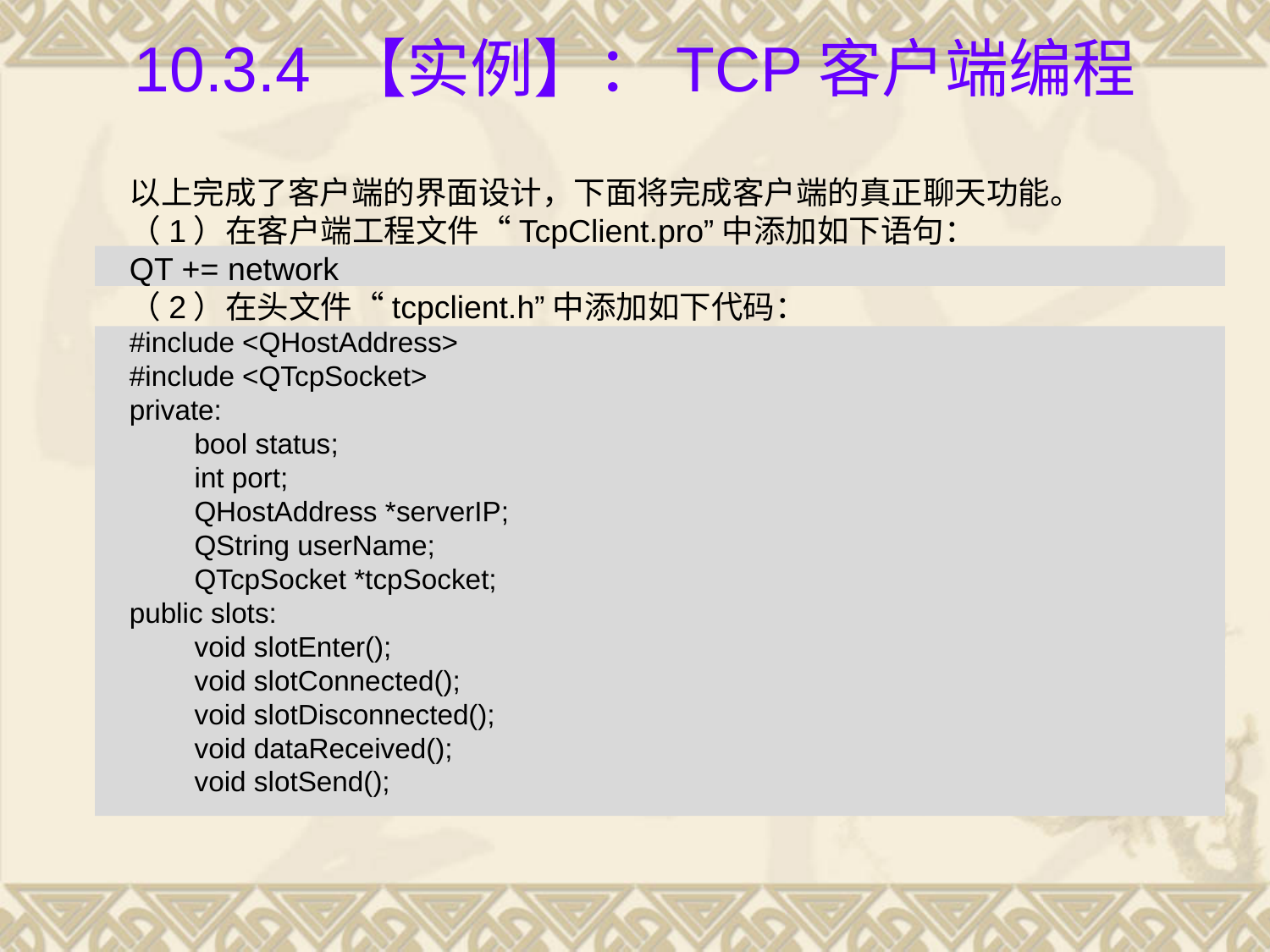

# 10.3.4 【实例】：TCP客户端编程
以上完成了客户端的界面设计，下面将完成客户端的真正聊天功能。
（1）在客户端工程文件“TcpClient.pro”中添加如下语句：
QT += network
（2）在头文件“tcpclient.h”中添加如下代码：
#include <QHostAddress>
#include <QTcpSocket>
private:
	bool status;
    	int port;
    	QHostAddress *serverIP;
    	QString userName;
    	QTcpSocket *tcpSocket;
public slots:
    	void slotEnter();
    	void slotConnected();
    	void slotDisconnected();
    	void dataReceived();
    	void slotSend();